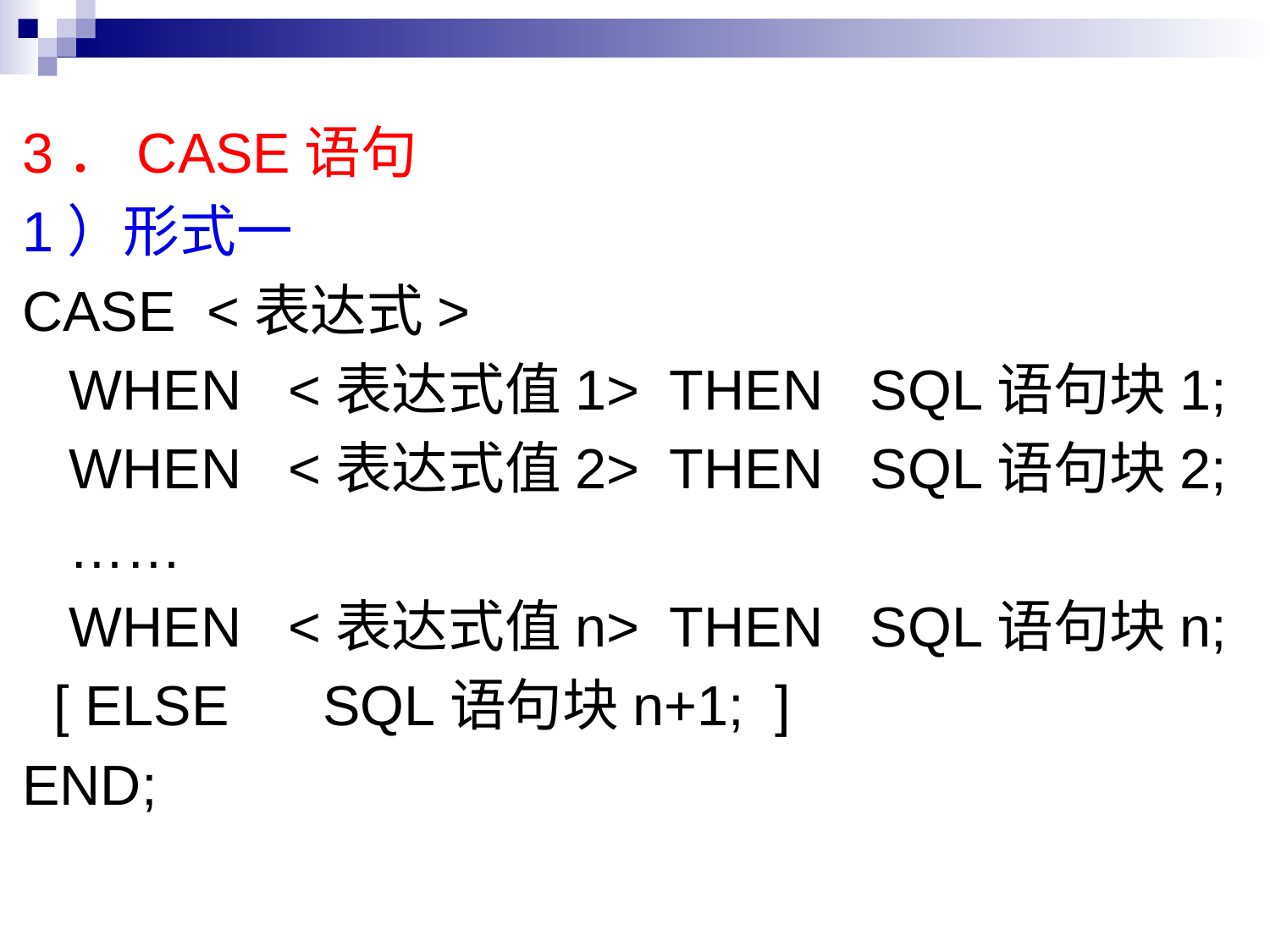

3．CASE语句
1）形式一
CASE  <表达式>
   WHEN   <表达式值1>  THEN   SQL语句块1;
   WHEN   <表达式值2>  THEN   SQL语句块2;
   ……
   WHEN   <表达式值n>  THEN   SQL语句块n;
  [ ELSE      SQL语句块n+1;  ]
END;